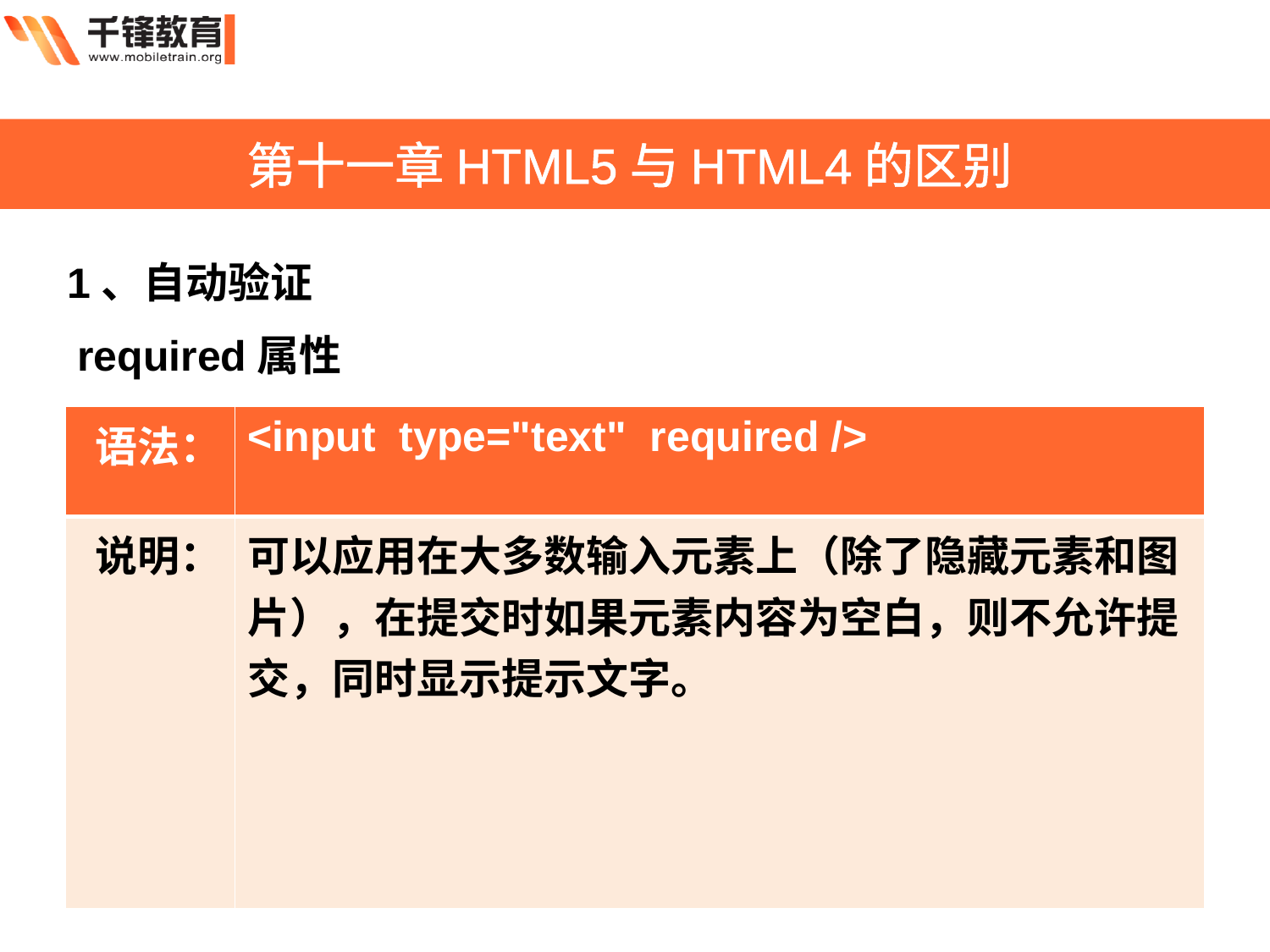

第十一章HTML5与HTML4的区别
1、自动验证
required属性

| 语法： | <input type="text" required /> |
| --- | --- |
| 说明： | 可以应用在大多数输入元素上（除了隐藏元素和图片），在提交时如果元素内容为空白，则不允许提交，同时显示提示文字。 |